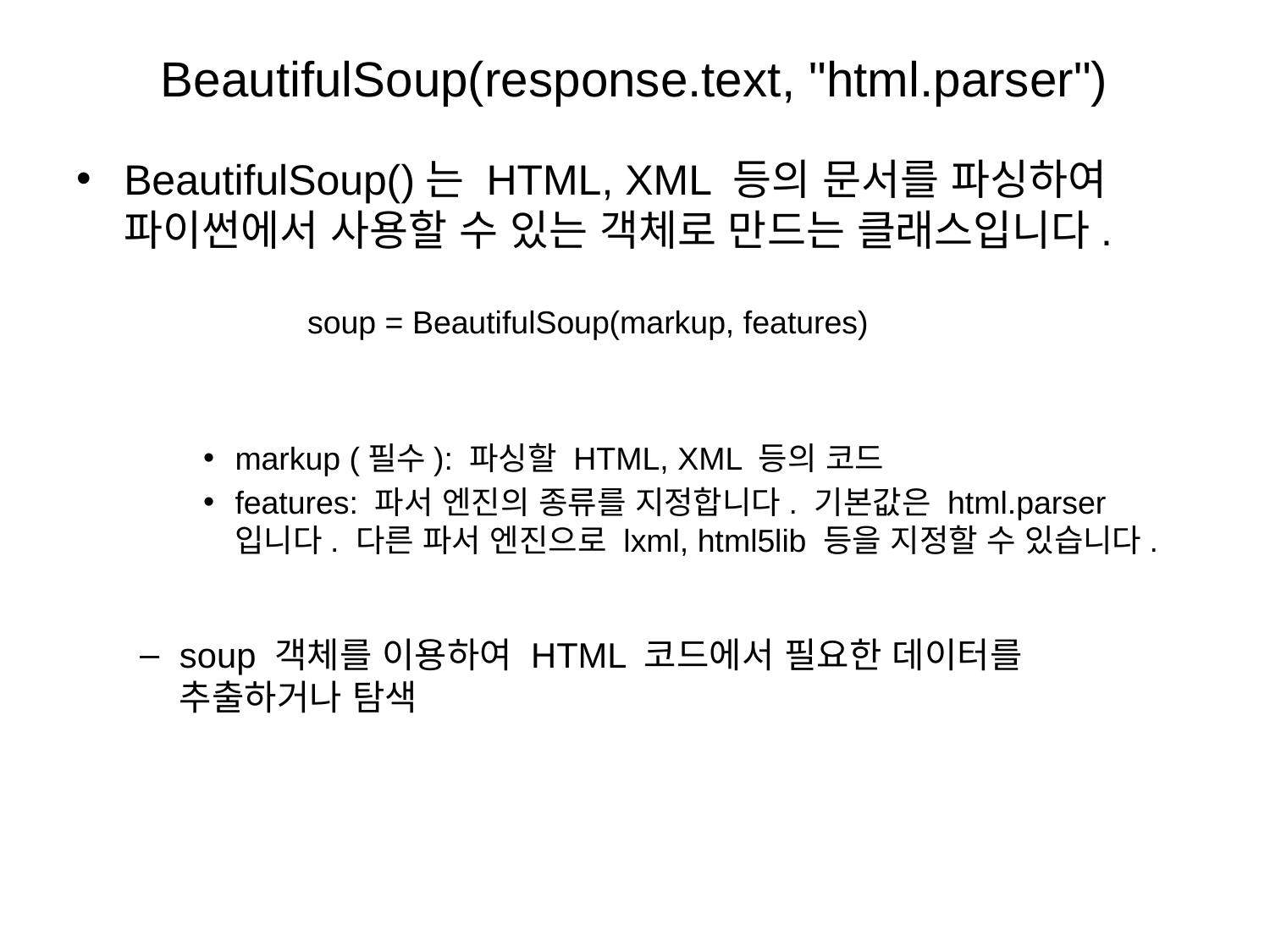

# BeautifulSoup(response.text, "html.parser")
BeautifulSoup()는 HTML, XML 등의 문서를 파싱하여 파이썬에서 사용할 수 있는 객체로 만드는 클래스입니다.

markup (필수): 파싱할 HTML, XML 등의 코드
features: 파서 엔진의 종류를 지정합니다. 기본값은 html.parser입니다. 다른 파서 엔진으로 lxml, html5lib 등을 지정할 수 있습니다.

soup 객체를 이용하여 HTML 코드에서 필요한 데이터를 추출하거나 탐색
soup = BeautifulSoup(markup, features)